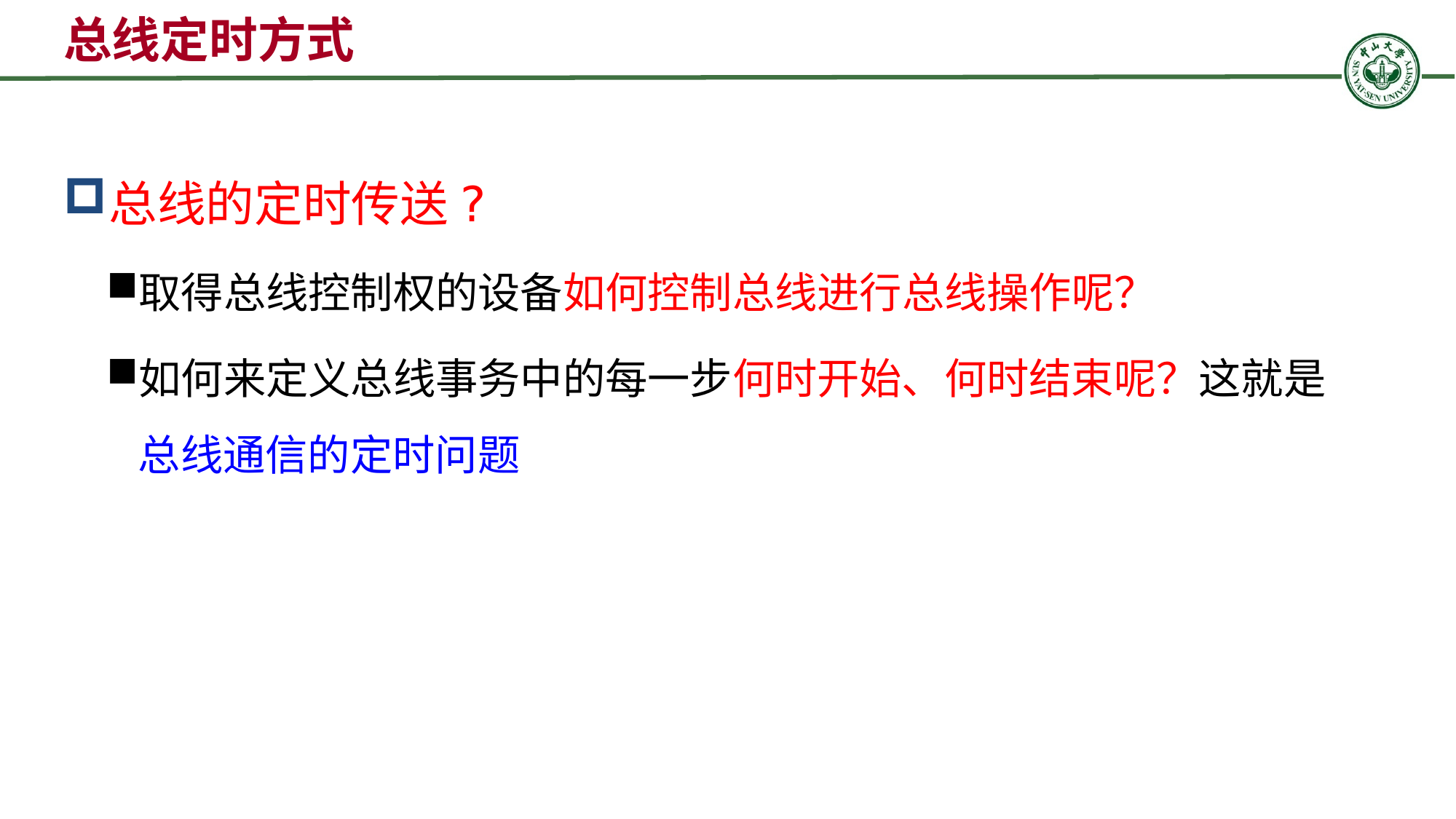

总线定时方式
总线的定时传送?
取得总线控制权的设备如何控制总线进行总线操作呢？
如何来定义总线事务中的每一步何时开始、何时结束呢？这就是总线通信的定时问题